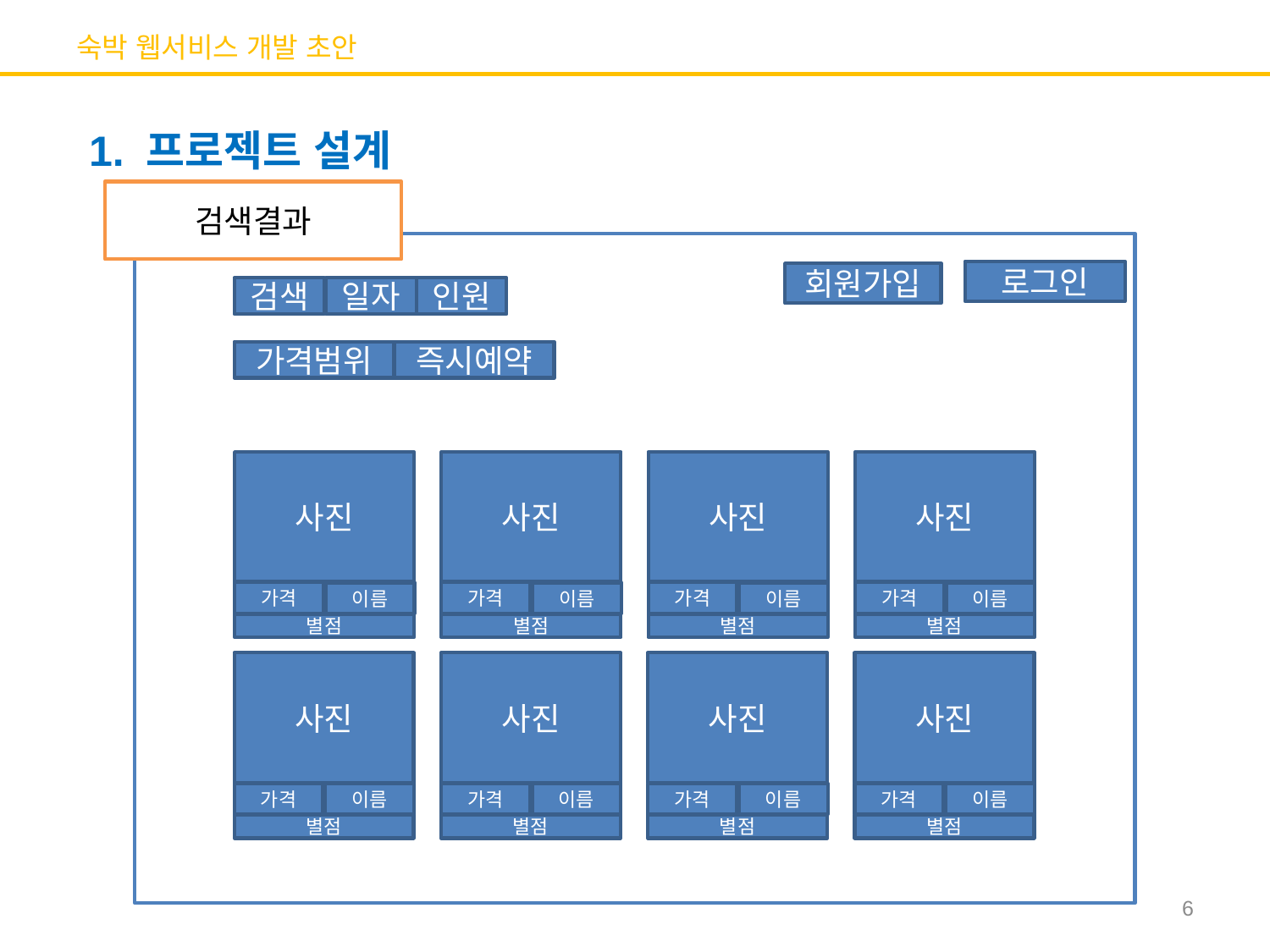

# 숙박 웹서비스 개발 초안
1. 프로젝트 설계
검색결과

로그인
회원가입
검색
일자
인원
가격범위
즉시예약
사진
가격
이름
별점
사진
가격
이름
별점
사진
가격
이름
별점
사진
가격
이름
별점
사진
가격
이름
별점
사진
가격
이름
별점
사진
가격
이름
별점
사진
가격
이름
별점
6